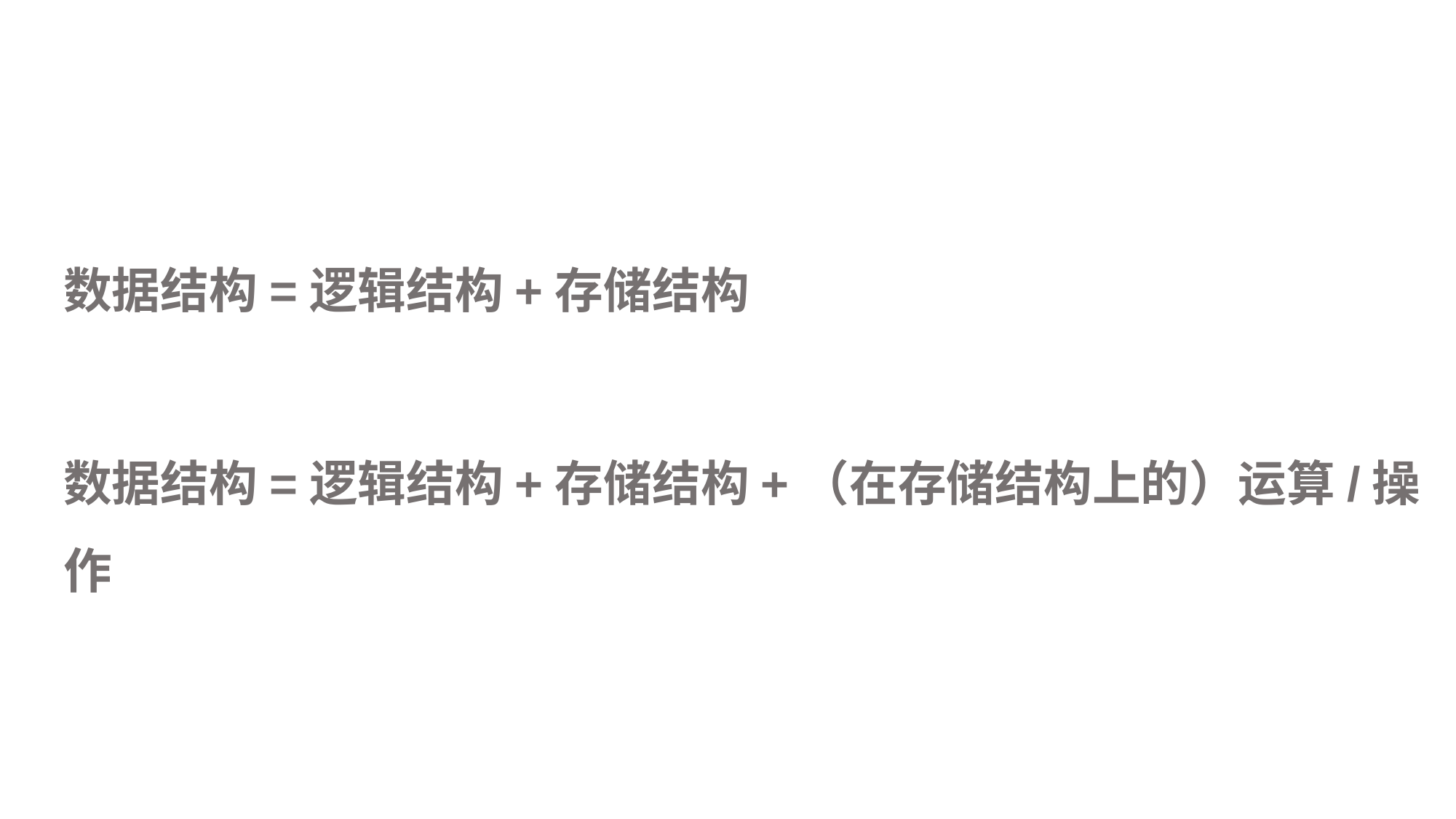

数据结构=逻辑结构+存储结构

数据结构=逻辑结构+存储结构+（在存储结构上的）运算/操作